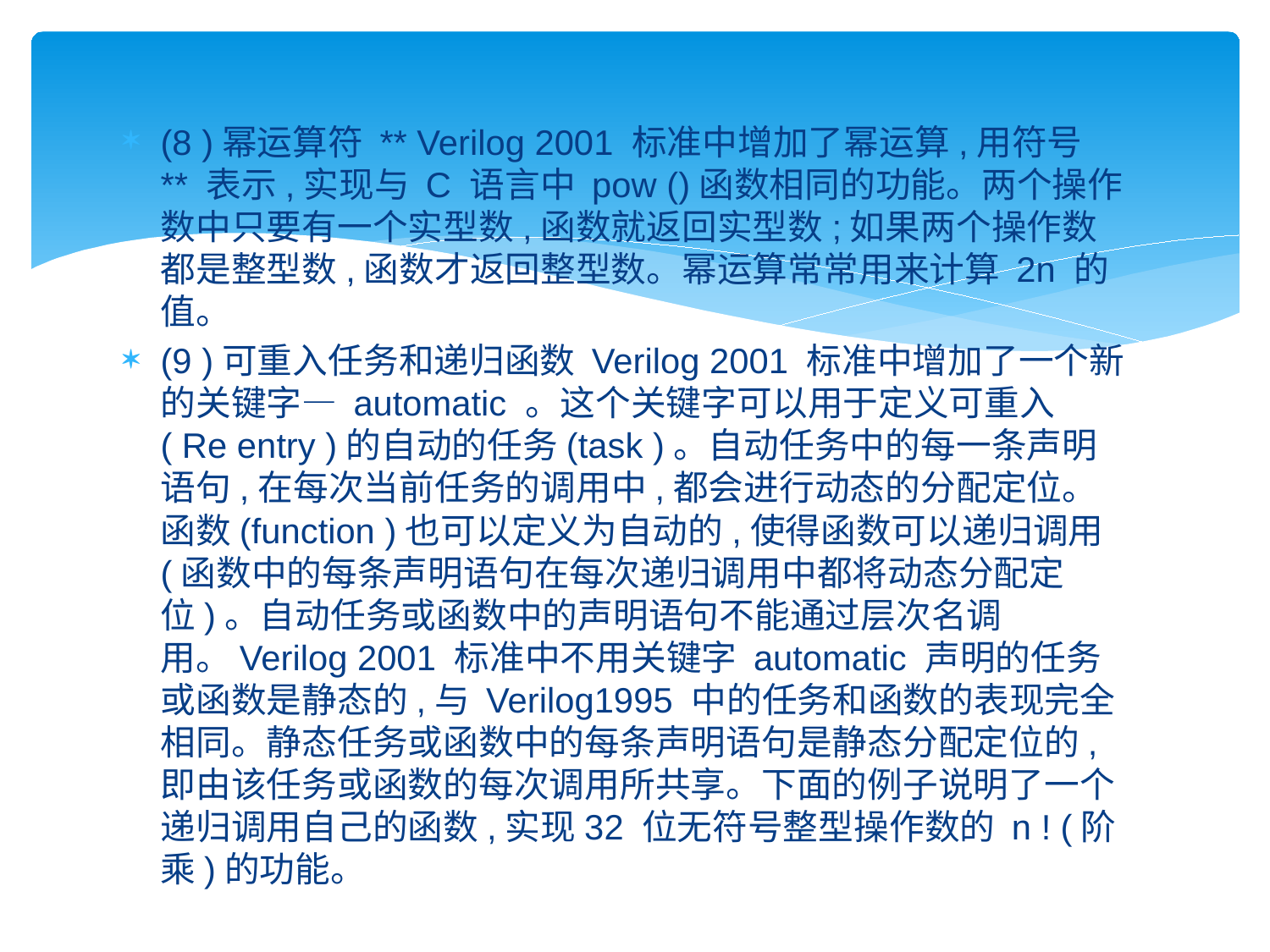

#
(8 )幂运算符 ** Verilog 2001 标准中增加了幂运算,用符号 ** 表示,实现与 C 语言中 pow ()函数相同的功能。两个操作数中只要有一个实型数,函数就返回实型数;如果两个操作数都是整型数,函数才返回整型数。幂运算常常用来计算 2n 的值。
(9 )可重入任务和递归函数 Verilog 2001 标准中增加了一个新的关键字— automatic 。这个关键字可以用于定义可重入( Re entry )的自动的任务(task )。自动任务中的每一条声明语句,在每次当前任务的调用中,都会进行动态的分配定位。函数(function )也可以定义为自动的,使得函数可以递归调用(函数中的每条声明语句在每次递归调用中都将动态分配定位)。自动任务或函数中的声明语句不能通过层次名调用。Verilog 2001 标准中不用关键字 automatic 声明的任务或函数是静态的,与 Verilog1995 中的任务和函数的表现完全相同。静态任务或函数中的每条声明语句是静态分配定位的,即由该任务或函数的每次调用所共享。下面的例子说明了一个递归调用自己的函数,实现32 位无符号整型操作数的 n ! (阶乘)的功能。